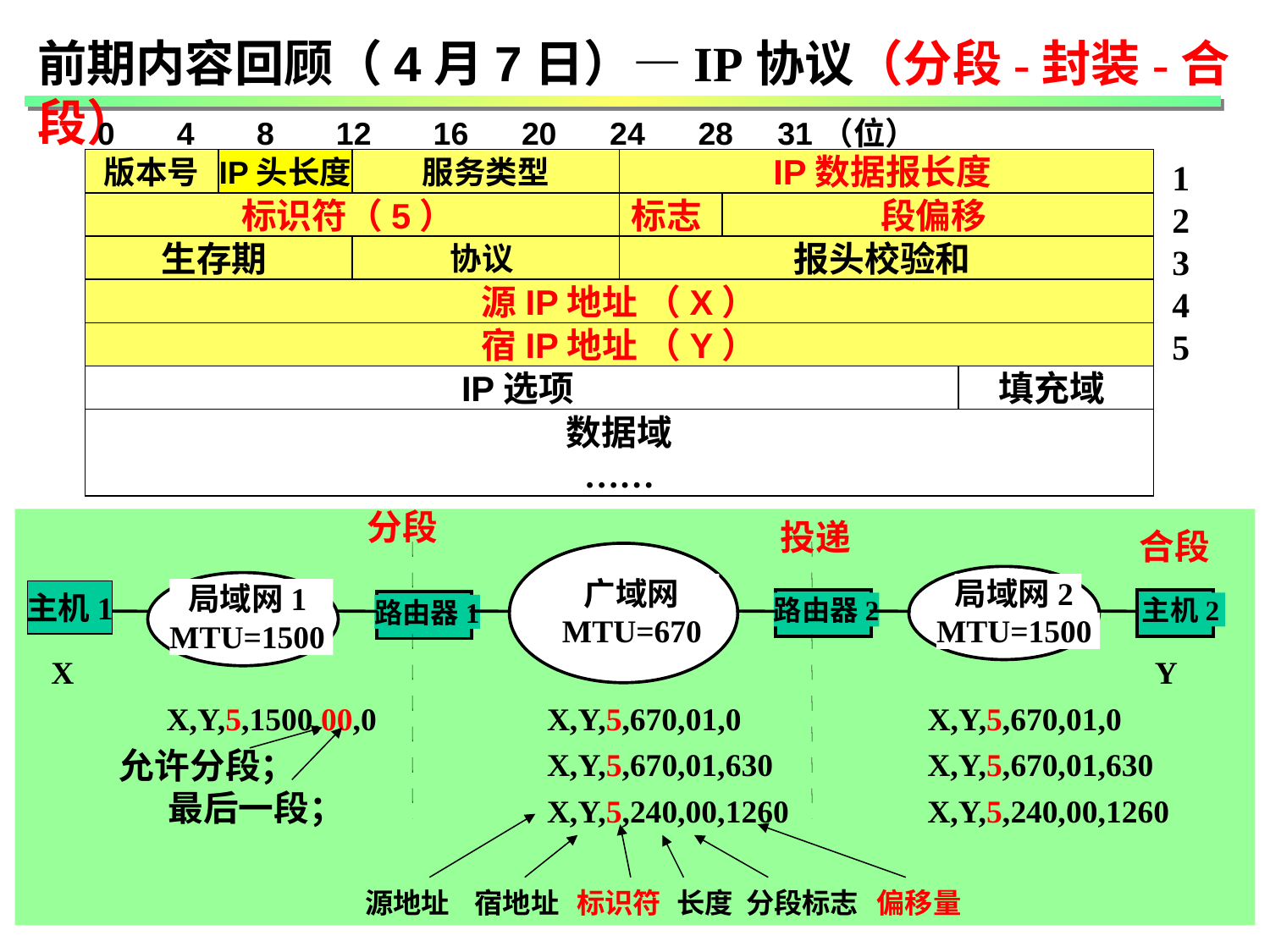

前期内容回顾（4月7日）—IP协议（分段-封装-合段）

0       4       8       12       16      20      24      28     31（位）
版本号
IP头长度
服务类型
IP数据报长度
1
2
3
4
5
标识符（5）
标志
段偏移
生存期
协议
报头校验和
源IP地址 （X）
宿IP地址 （Y）
IP选项
填充域
数据域
……
分段
投递
合段

广域网
MTU=670

局域网2
MTU=1500

局域网1
MTU=1500
主机1

路由器2

主机2

路由器1

X
Y
X,Y,5,1500,00,0
X,Y,5,670,01,0
X,Y,5,670,01,0
X,Y,5,670,01,630
X,Y,5,670,01,630
X,Y,5,240,00,1260
X,Y,5,240,00,1260

源地址
宿地址
标识符
长度  分段标志
偏移量

允许分段；
     最后一段；